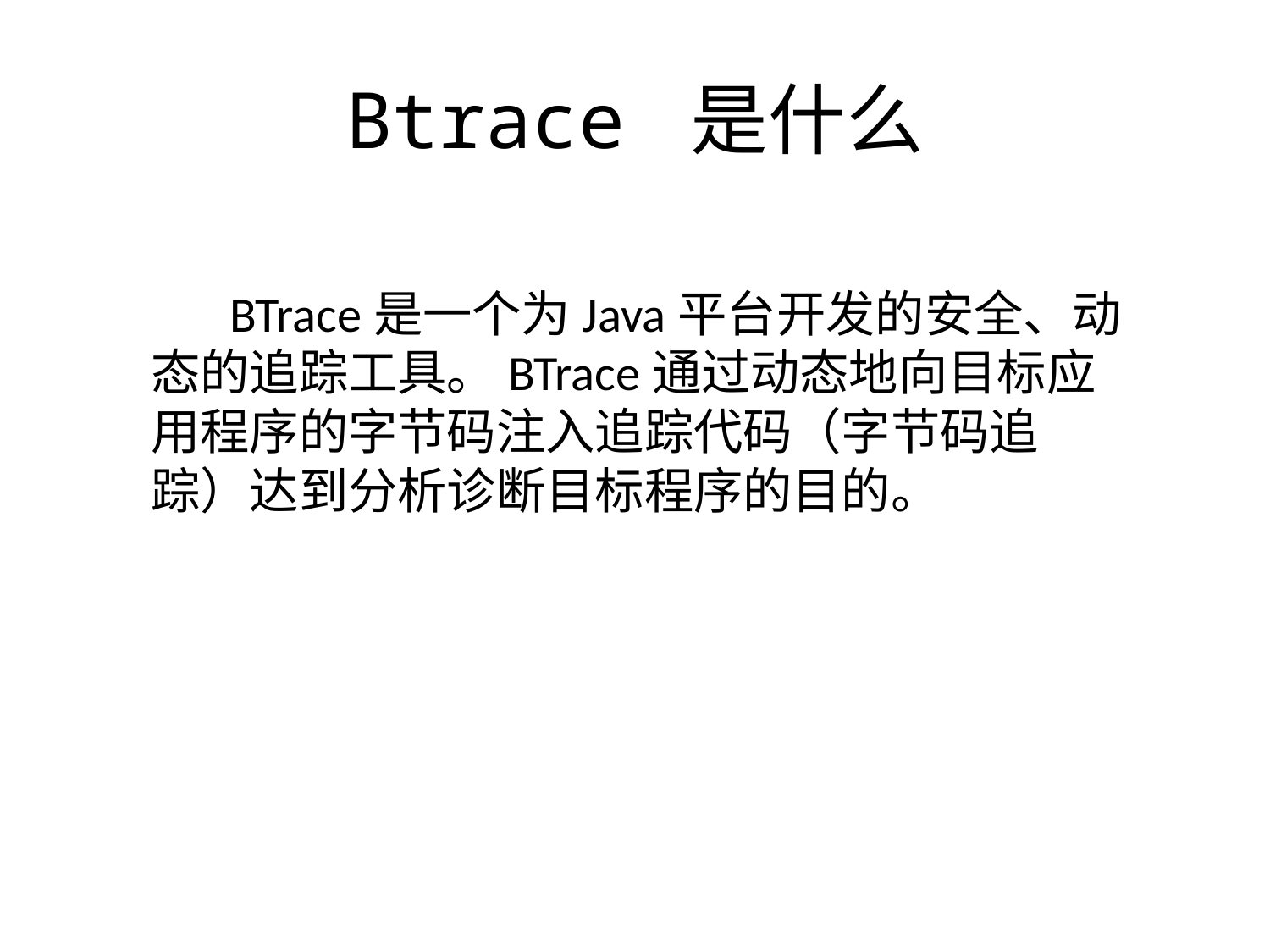

# Btrace 是什么
       BTrace是一个为Java平台开发的安全、动态的追踪工具。BTrace通过动态地向目标应用程序的字节码注入追踪代码（字节码追踪）达到分析诊断目标程序的目的。